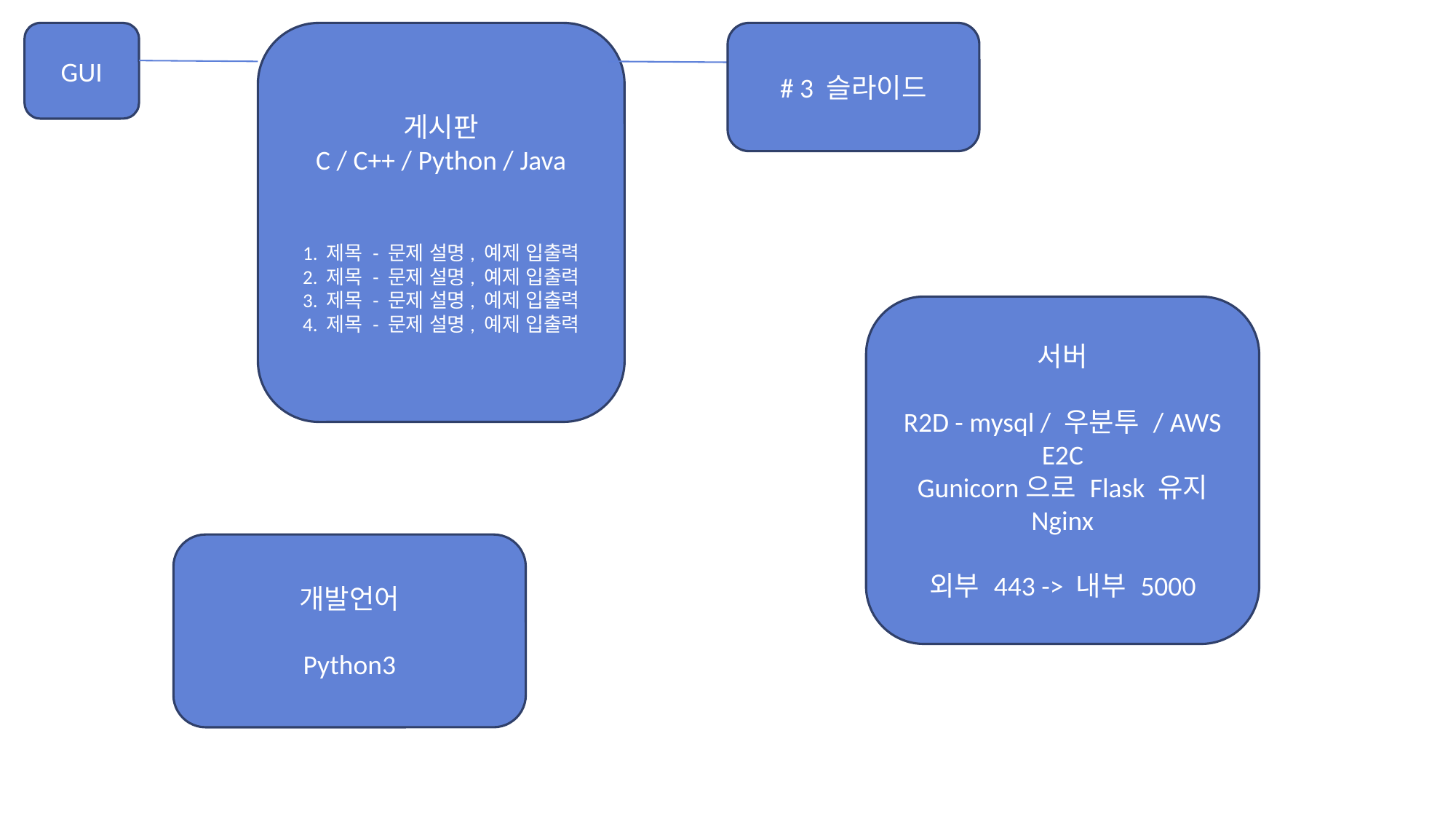

GUI
게시판
C / C++ / Python / Java

1. 제목 - 문제 설명, 예제 입출력
2. 제목 - 문제 설명, 예제 입출력
3. 제목 - 문제 설명, 예제 입출력
4. 제목 - 문제 설명, 예제 입출력
# 3 슬라이드
서버

R2D - mysql / 우분투 / AWS E2C
Gunicorn으로 Flask 유지
Nginx

외부 443 -> 내부 5000
개발언어

Python3